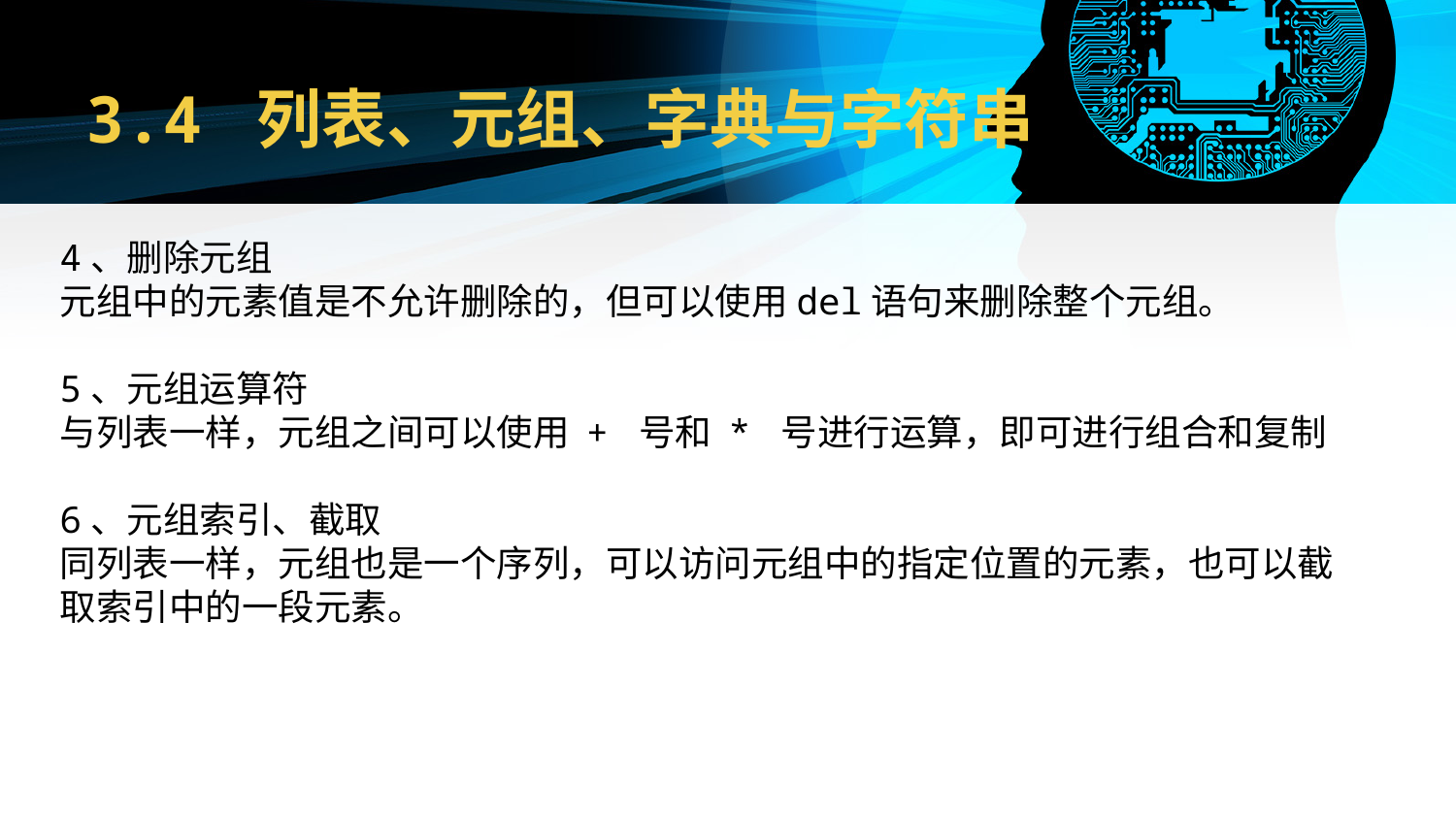

# 3.4 列表、元组、字典与字符串
4、删除元组
元组中的元素值是不允许删除的，但可以使用del语句来删除整个元组。

5、元组运算符
与列表一样，元组之间可以使用 + 号和 * 号进行运算，即可进行组合和复制

6、元组索引、截取
同列表一样，元组也是一个序列，可以访问元组中的指定位置的元素，也可以截取索引中的一段元素。